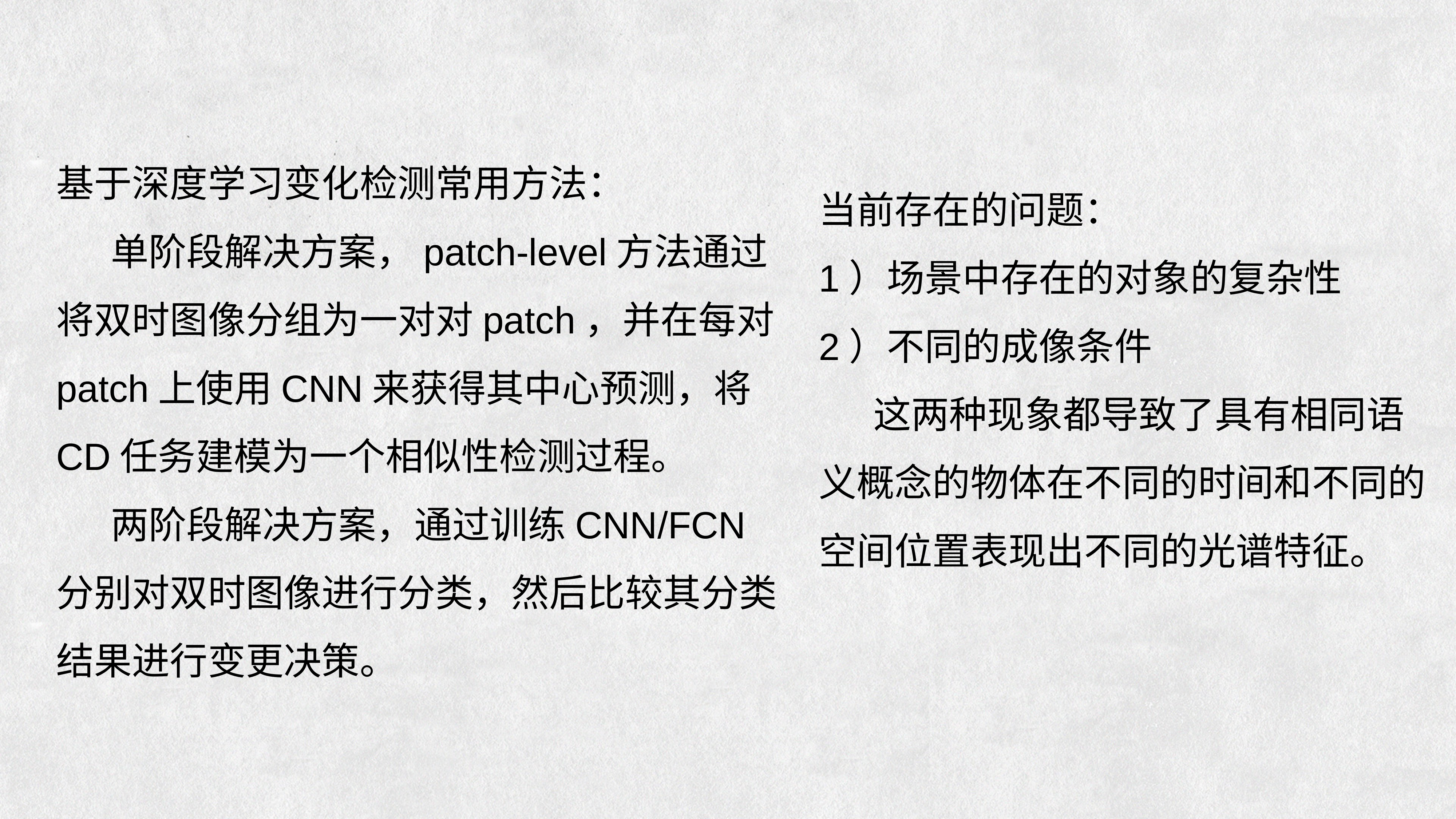

基于深度学习变化检测常用方法：
	单阶段解决方案，patch-level方法通过将双时图像分组为一对对patch，并在每对patch上使用CNN来获得其中心预测，将CD任务建模为一个相似性检测过程。
	两阶段解决方案，通过训练CNN/FCN分别对双时图像进行分类，然后比较其分类结果进行变更决策。
当前存在的问题：
1）场景中存在的对象的复杂性
2）不同的成像条件
	这两种现象都导致了具有相同语义概念的物体在不同的时间和不同的空间位置表现出不同的光谱特征。